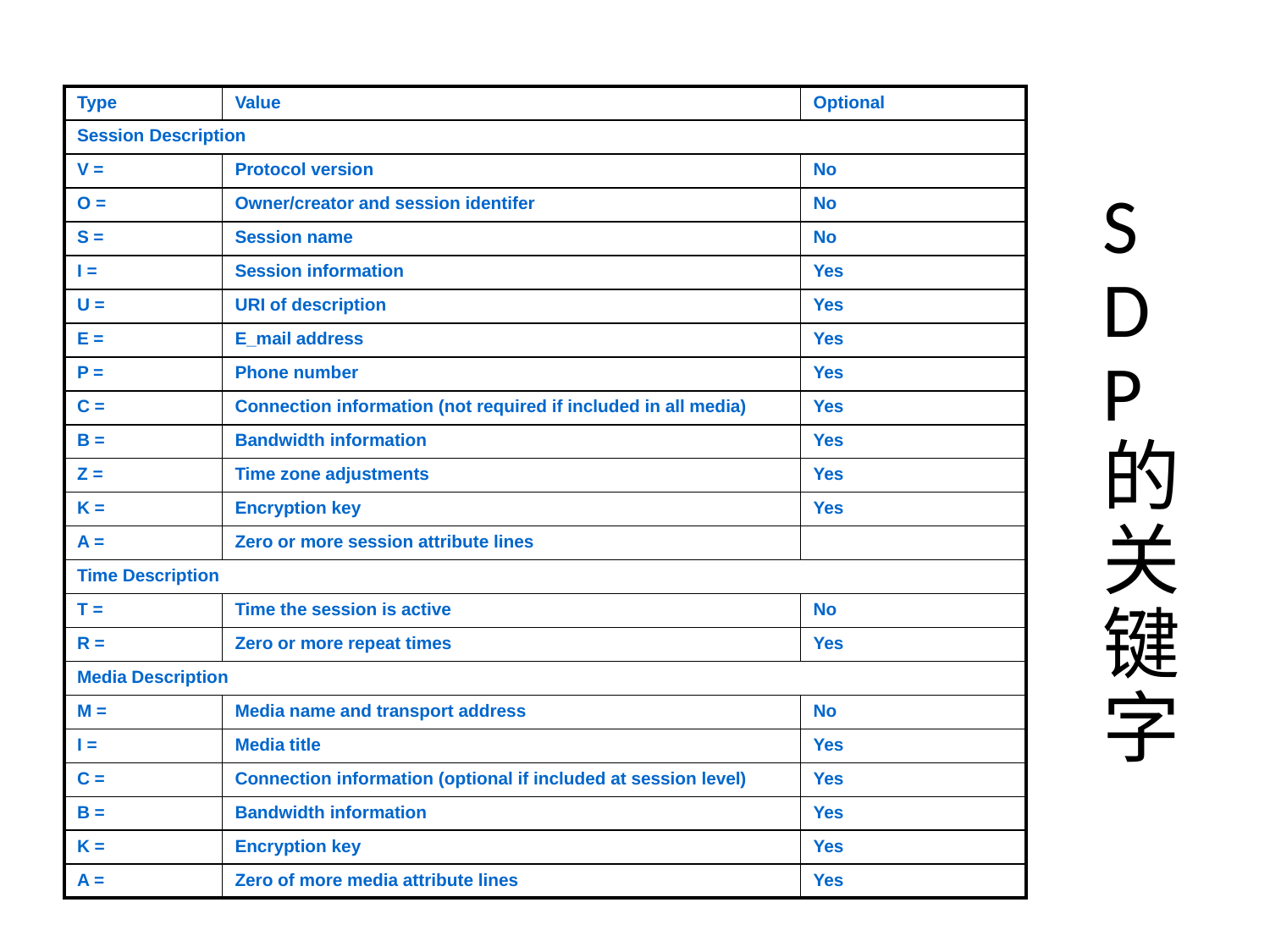

| Type | Value | Optional |
| --- | --- | --- |
| Session Description |  |  |
| V = | Protocol version | No |
| O = | Owner/creator and session identifer | No |
| S = | Session name | No |
| I = | Session information | Yes |
| U = | URI of description | Yes |
| E = | E\_mail address | Yes |
| P = | Phone number | Yes |
| C = | Connection information (not required if included in all media) | Yes |
| B = | Bandwidth information | Yes |
| Z = | Time zone adjustments | Yes |
| K = | Encryption key | Yes |
| A = | Zero or more session attribute lines |  |
| Time Description |  |  |
| T = | Time the session is active | No |
| R = | Zero or more repeat times | Yes |
| Media Description |  |  |
| M = | Media name and transport address | No |
| I = | Media title | Yes |
| C = | Connection information (optional if included at session level) | Yes |
| B = | Bandwidth information | Yes |
| K = | Encryption key | Yes |
| A = | Zero of more media attribute lines | Yes |
# S D P 的关键字